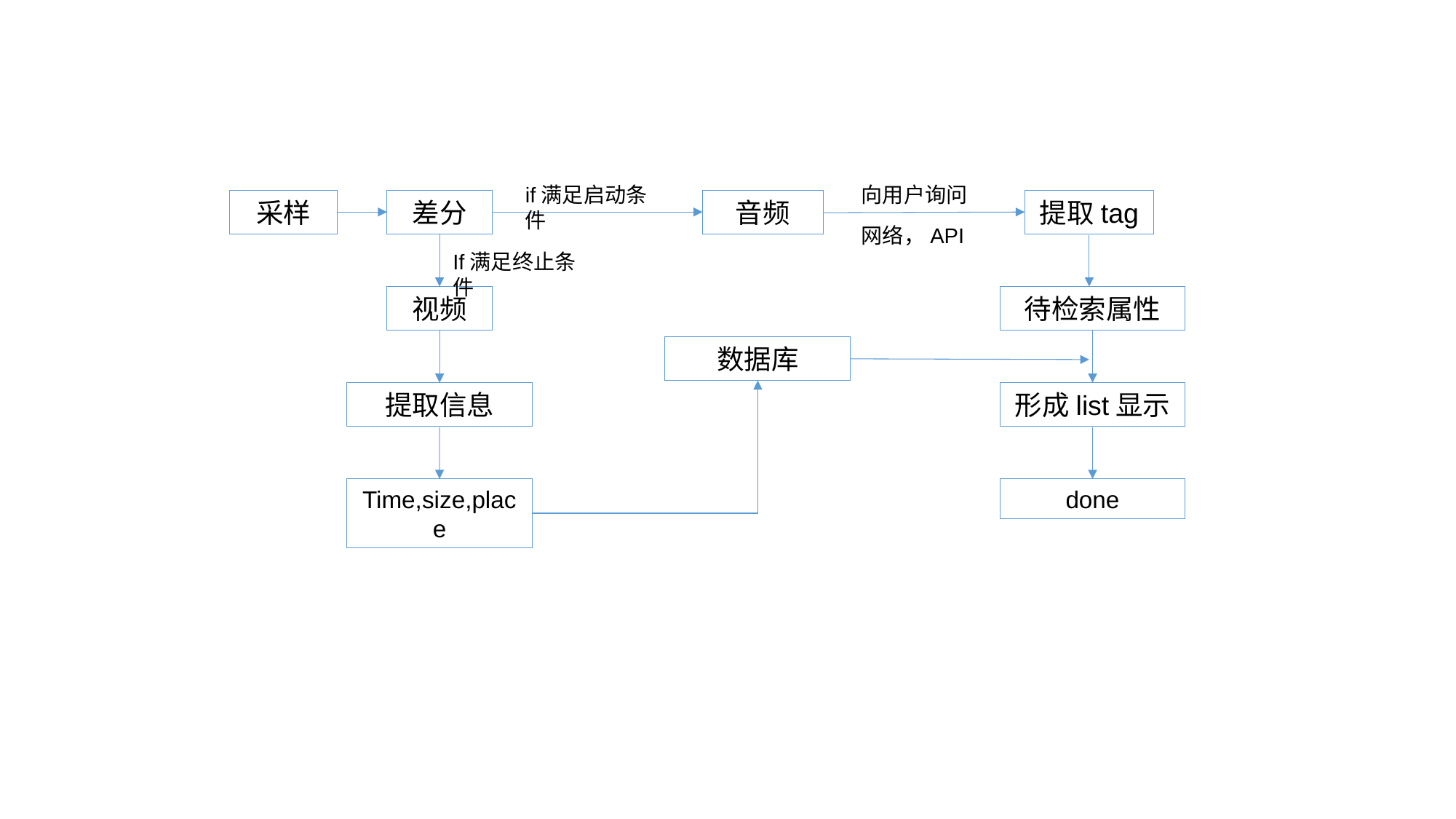

if满足启动条件
向用户询问
采样
差分
音频
提取tag
网络，API
If满足终止条件
视频
待检索属性
数据库
提取信息
形成list显示
Time,size,place
done